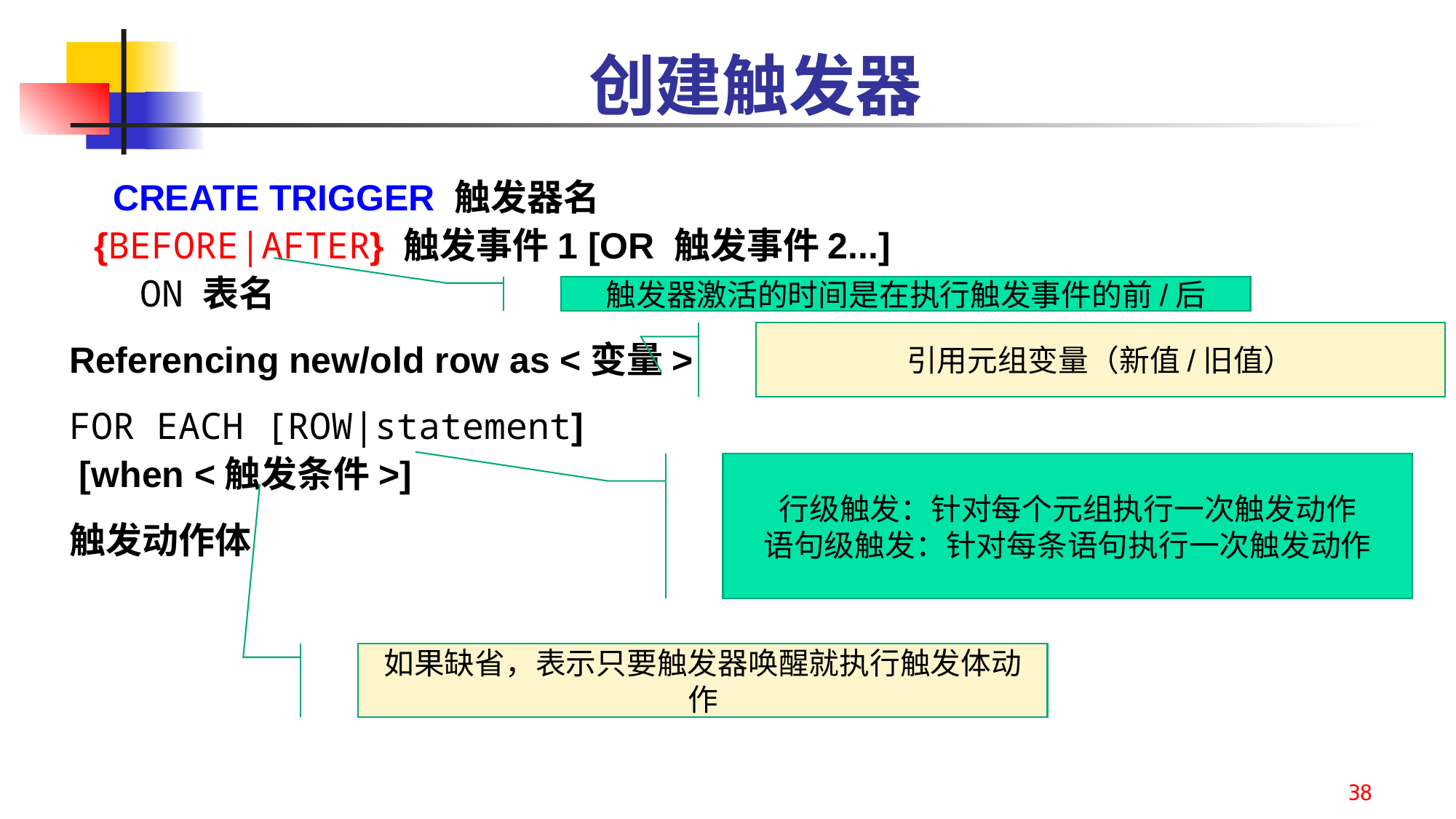

创建触发器
  CREATE TRIGGER 触发器名
  {BEFORE|AFTER} 触发事件1 [OR 触发事件2...]
       ON 表名
Referencing new/old row as <变量>
FOR EACH [ROW|statement]
 [when <触发条件>]
触发动作体
触发器激活的时间是在执行触发事件的前/后
引用元组变量（新值/旧值）
行级触发：针对每个元组执行一次触发动作
语句级触发：针对每条语句执行一次触发动作
如果缺省，表示只要触发器唤醒就执行触发体动作
38